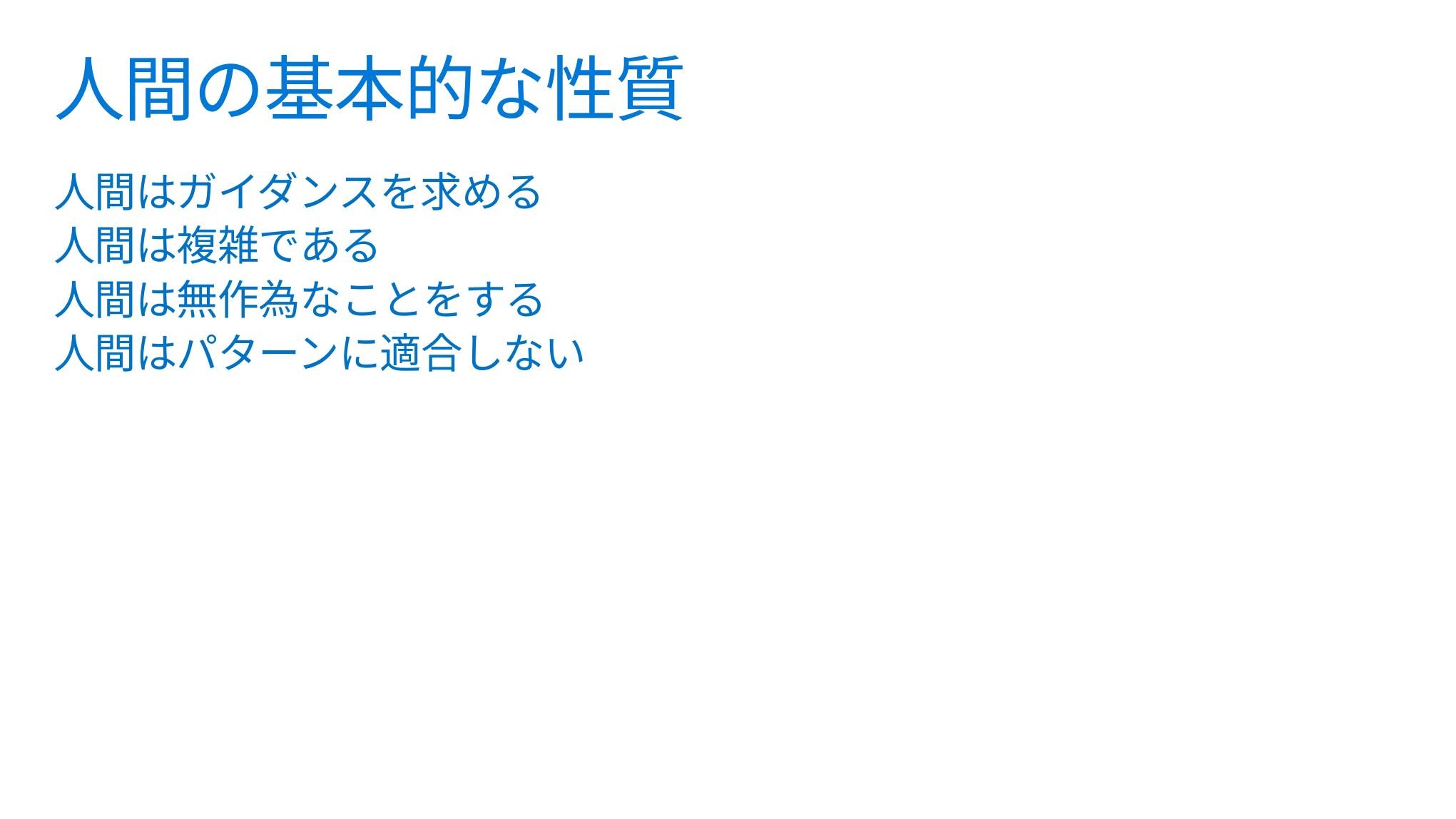

# 人間の基本的な性質
人間はガイダンスを求める
人間は複雑である
人間は無作為なことをする
人間はパターンに適合しない